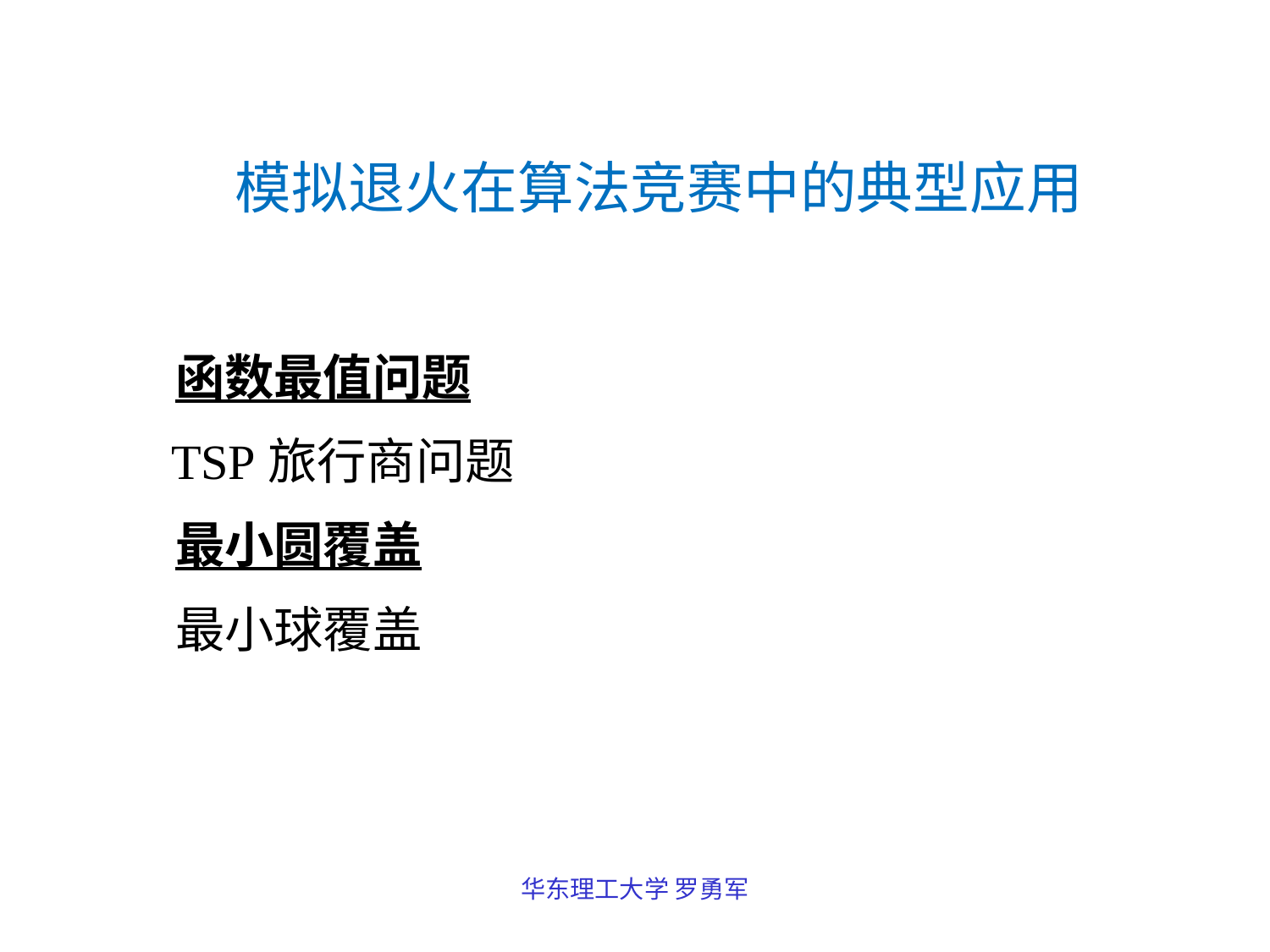

模拟退火在算法竞赛中的典型应用

      函数最值问题
      TSP旅行商问题
      最小圆覆盖
      最小球覆盖
华东理工大学 罗勇军